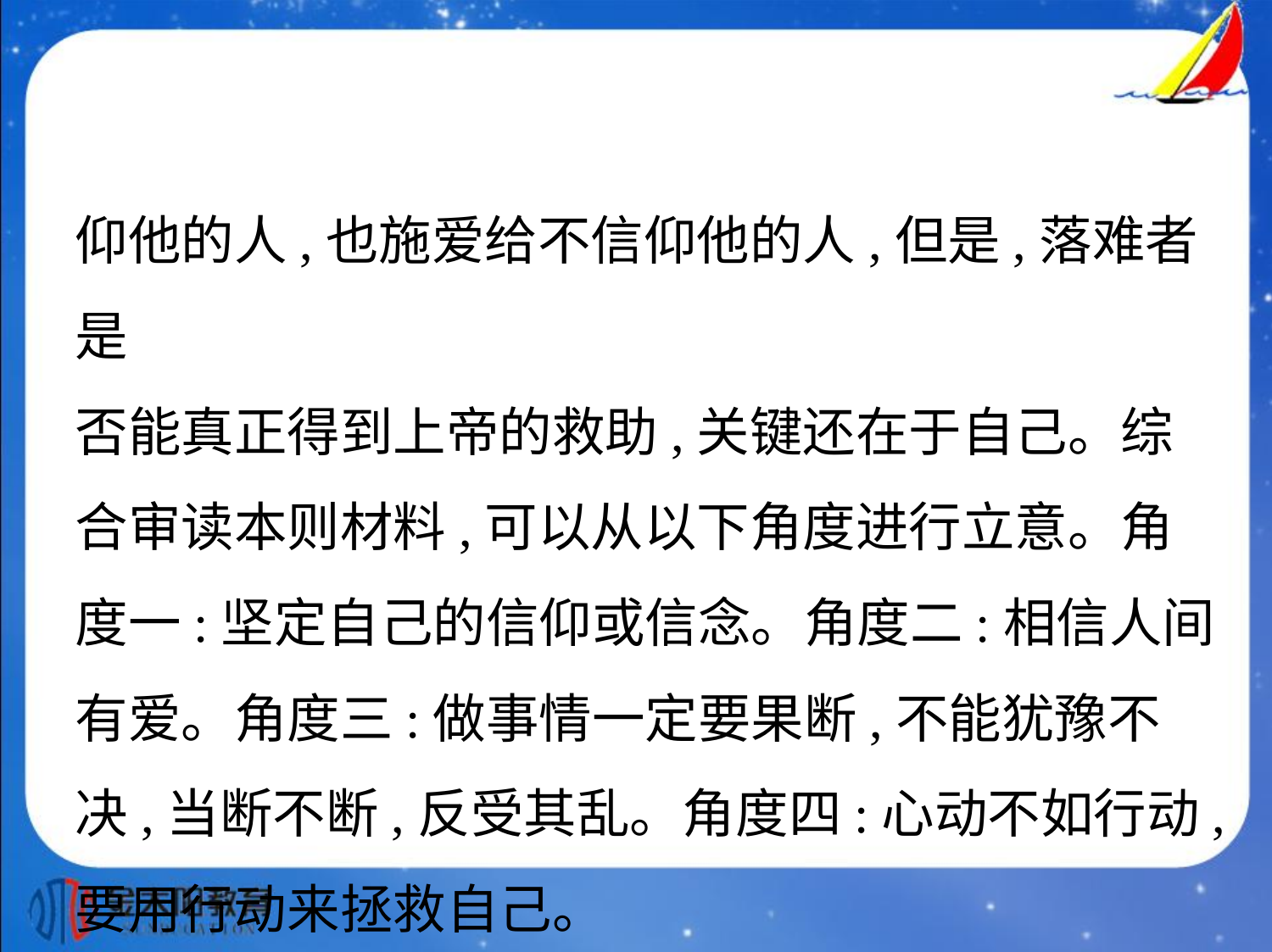

仰他的人,也施爱给不信仰他的人,但是,落难者是
否能真正得到上帝的救助,关键还在于自己。综
合审读本则材料,可以从以下角度进行立意。角
度一:坚定自己的信仰或信念。角度二:相信人间
有爱。角度三:做事情一定要果断,不能犹豫不
决,当断不断,反受其乱。角度四:心动不如行动,
要用行动来拯救自己。